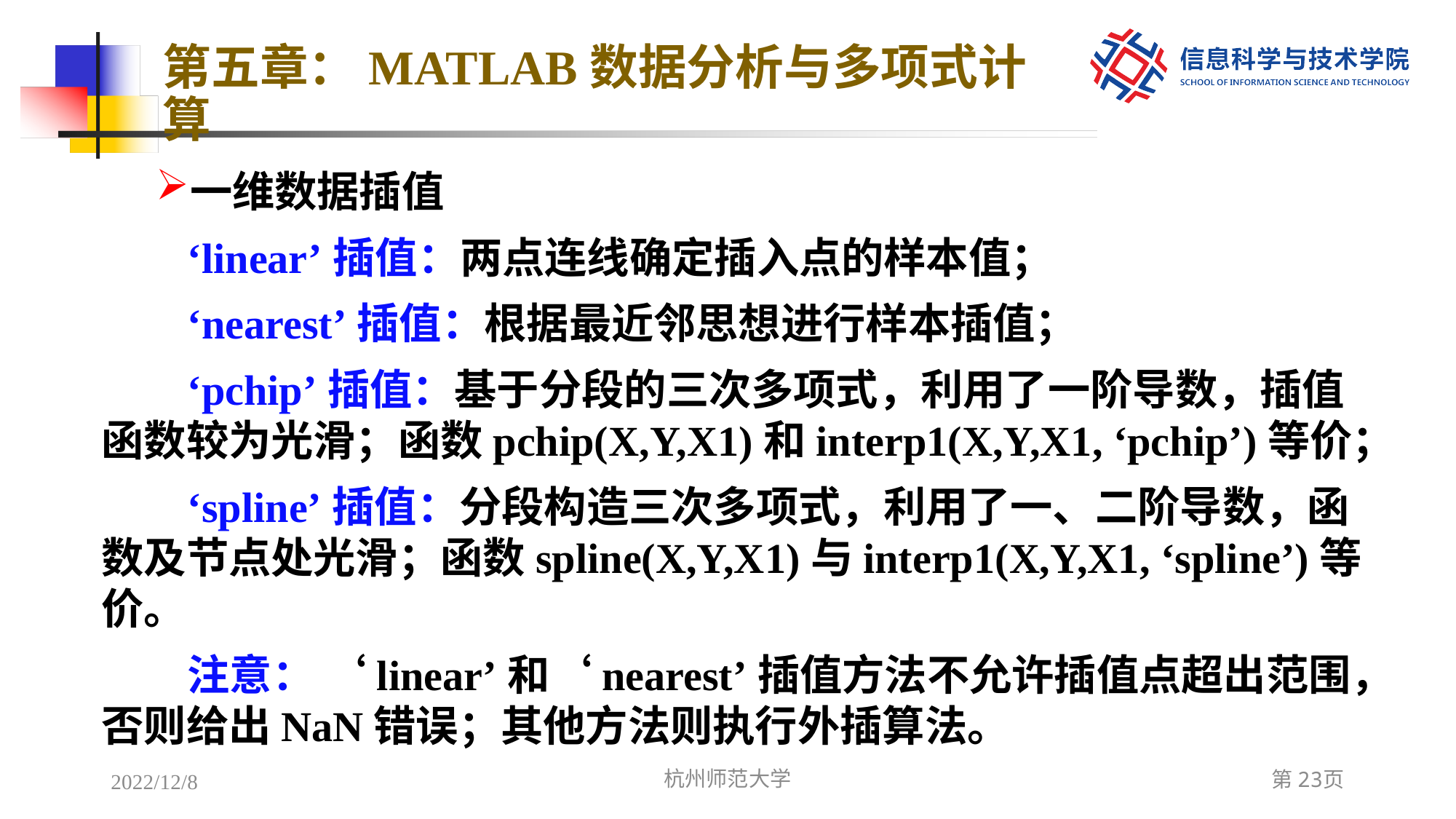

# 第五章：MATLAB数据分析与多项式计算
一维数据插值
‘linear’插值：两点连线确定插入点的样本值；
‘nearest’插值：根据最近邻思想进行样本插值；
‘pchip’插值：基于分段的三次多项式，利用了一阶导数，插值函数较为光滑；函数pchip(X,Y,X1)和interp1(X,Y,X1, ‘pchip’)等价；
‘spline’插值：分段构造三次多项式，利用了一、二阶导数，函数及节点处光滑；函数spline(X,Y,X1)与interp1(X,Y,X1, ‘spline’)等价。
注意： ‘linear’和‘nearest’插值方法不允许插值点超出范围，否则给出NaN错误；其他方法则执行外插算法。

2022/12/8
杭州师范大学
第23页